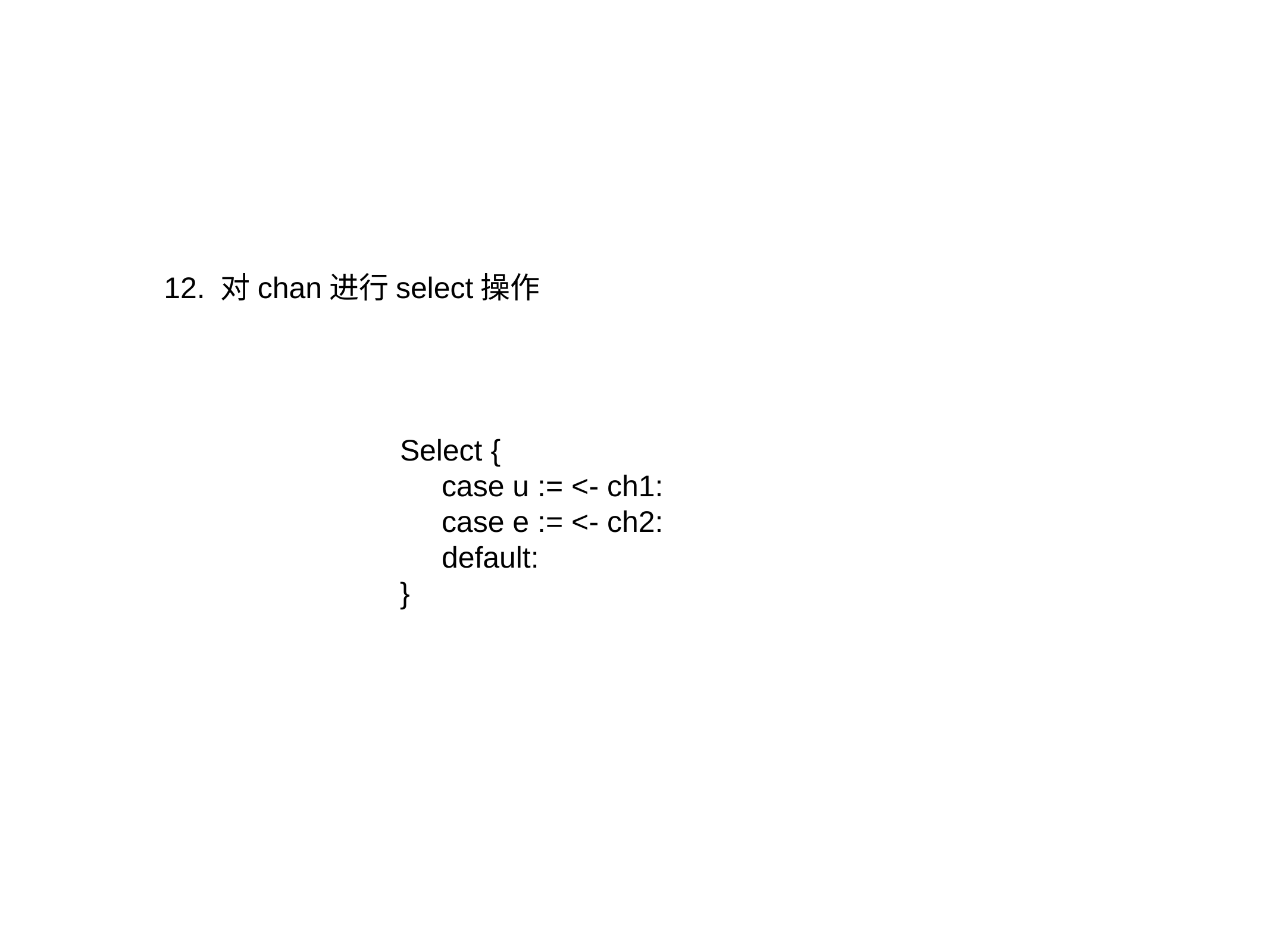

12. 对chan进行select操作
Select {
     case u := <- ch1:
     case e := <- ch2:
     default:
}